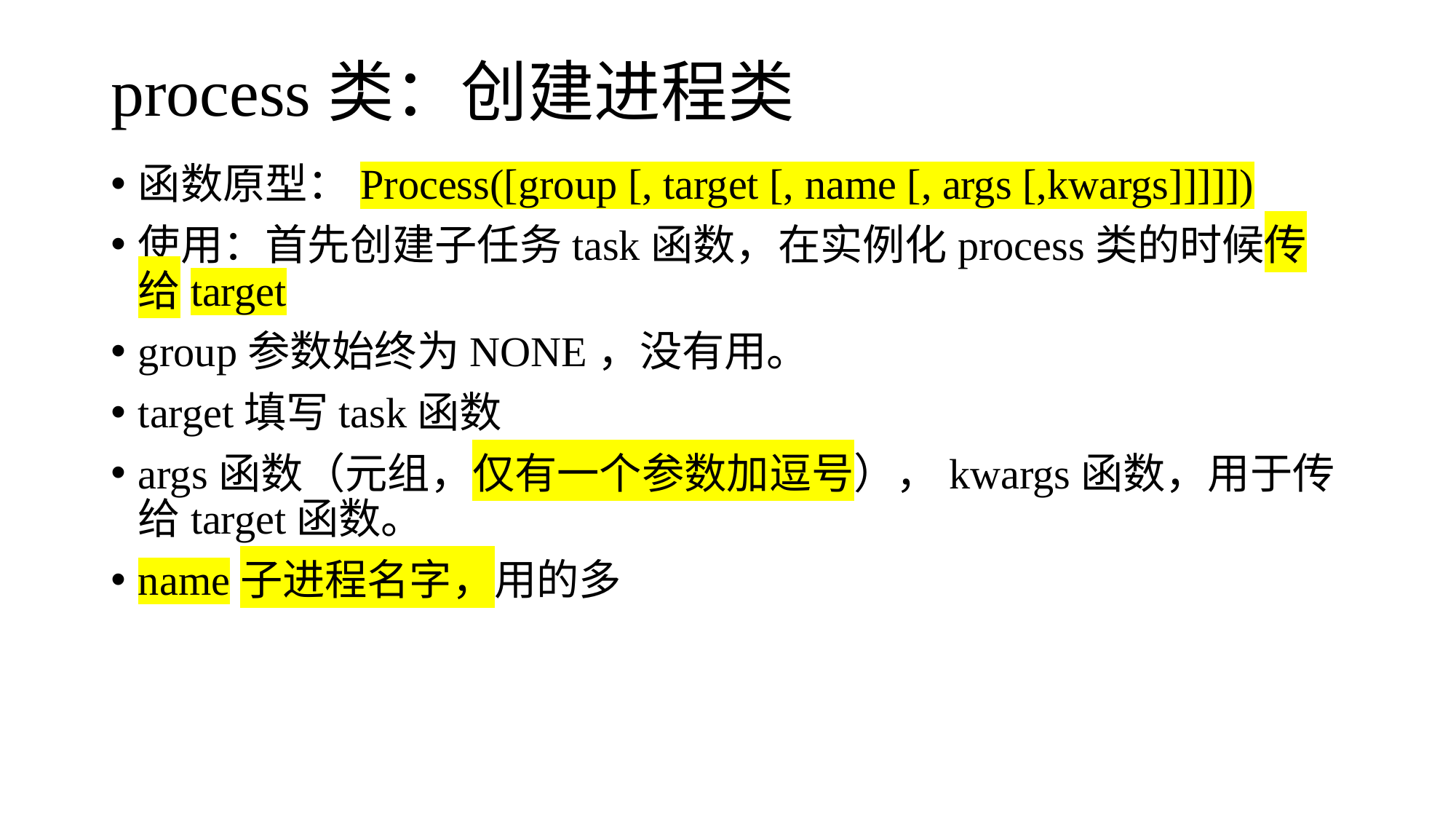

# process类：创建进程类
函数原型：Process([group [, target [, name [, args [,kwargs]]]]])
使用：首先创建子任务task函数，在实例化process类的时候传给target
group参数始终为NONE，没有用。
target填写task函数
args函数（元组，仅有一个参数加逗号），kwargs函数，用于传给target函数。
name子进程名字，用的多